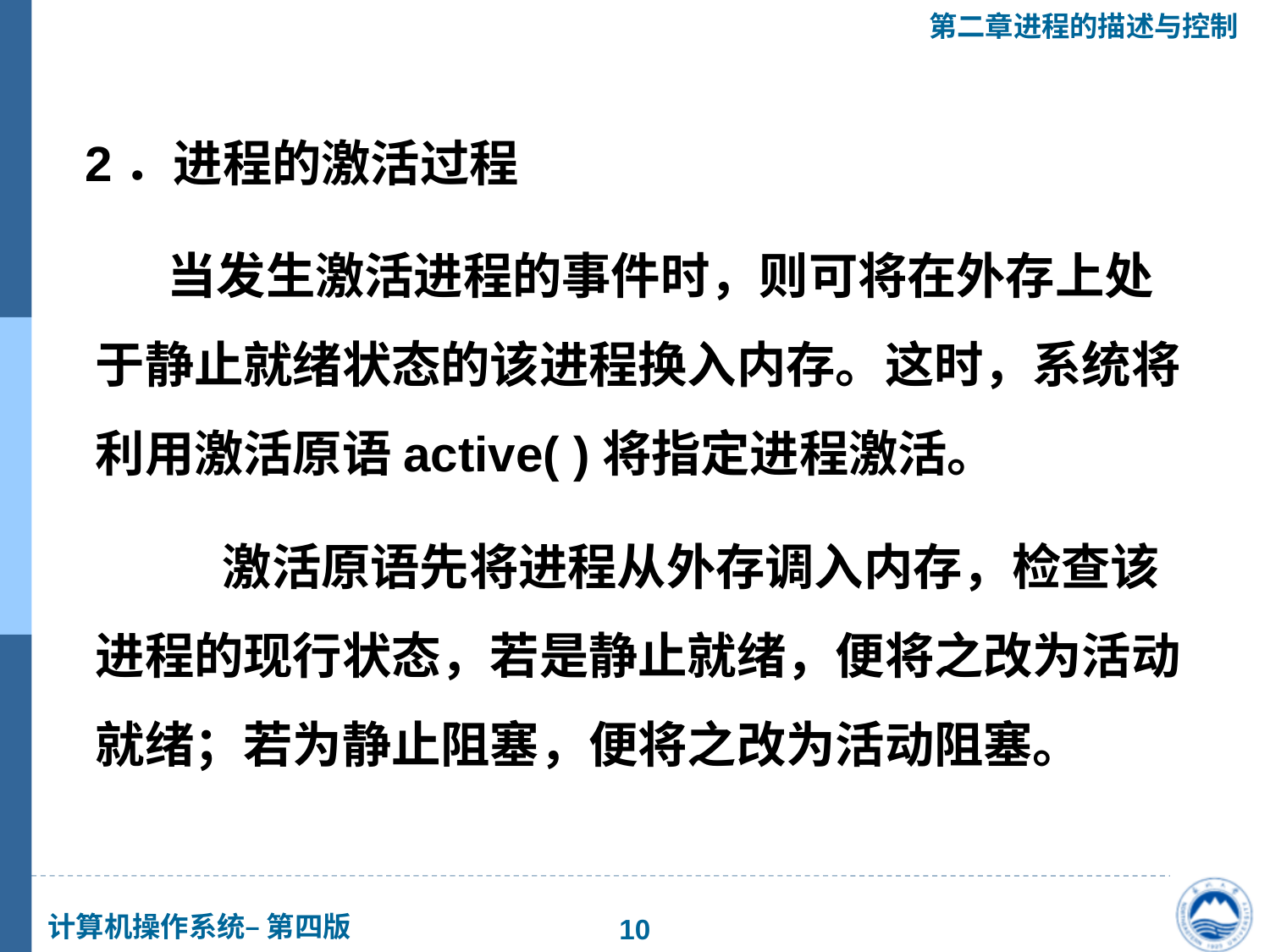

2．进程的激活过程
　　 当发生激活进程的事件时，则可将在外存上处于静止就绪状态的该进程换入内存。这时，系统将利用激活原语active( )将指定进程激活。
		激活原语先将进程从外存调入内存，检查该进程的现行状态，若是静止就绪，便将之改为活动就绪；若为静止阻塞，便将之改为活动阻塞。